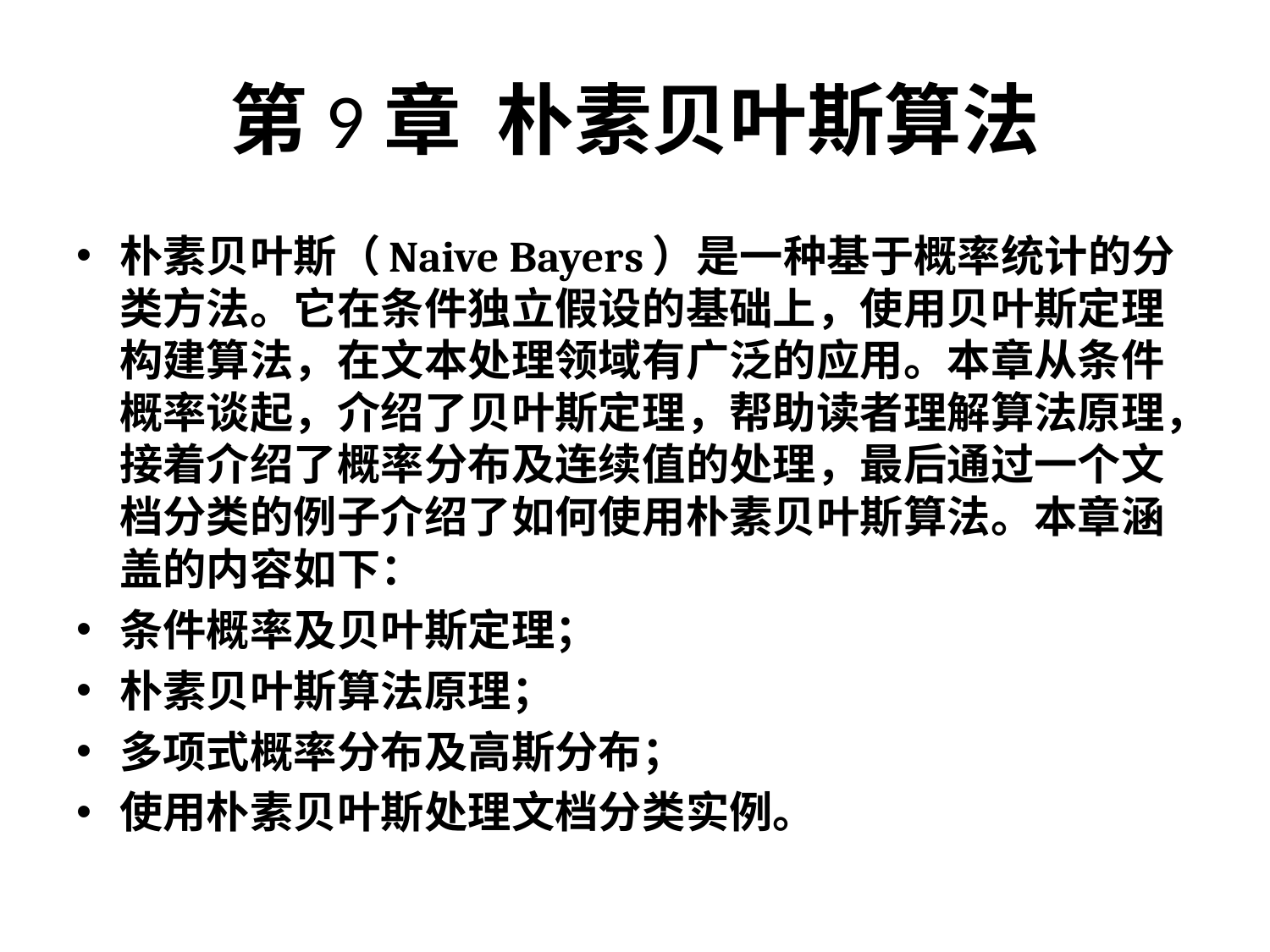

# 第9章  朴素贝叶斯算法
朴素贝叶斯（Naive Bayers）是一种基于概率统计的分类方法。它在条件独立假设的基础上，使用贝叶斯定理构建算法，在文本处理领域有广泛的应用。本章从条件概率谈起，介绍了贝叶斯定理，帮助读者理解算法原理，接着介绍了概率分布及连续值的处理，最后通过一个文档分类的例子介绍了如何使用朴素贝叶斯算法。本章涵盖的内容如下：
条件概率及贝叶斯定理；
朴素贝叶斯算法原理；
多项式概率分布及高斯分布；
使用朴素贝叶斯处理文档分类实例。